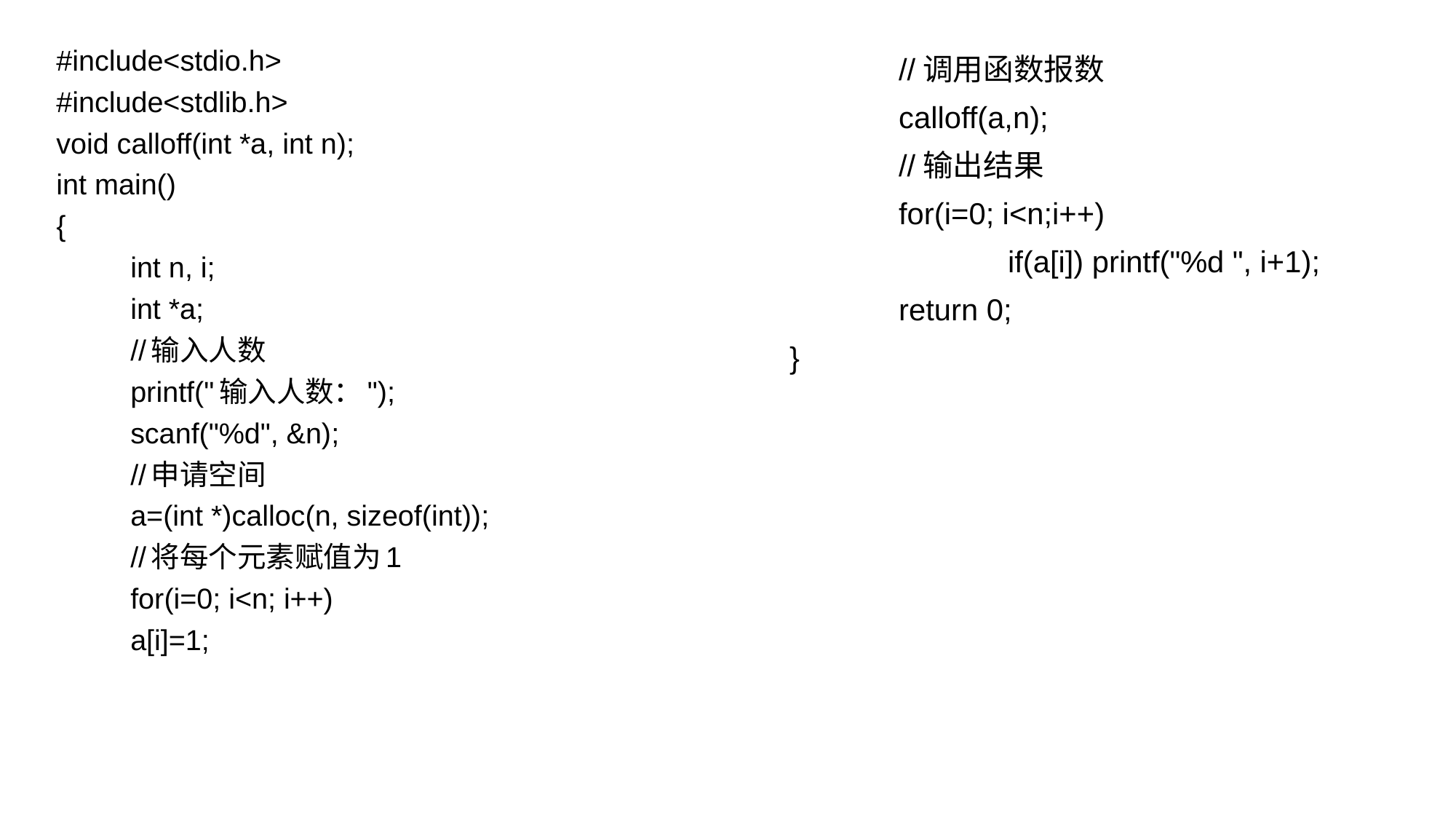

#include<stdio.h>
#include<stdlib.h>
void calloff(int *a, int n);
int main()
{
	int n, i;
	int *a;
	//输入人数
	printf("输入人数：");
	scanf("%d", &n);
	//申请空间
	a=(int *)calloc(n, sizeof(int));
	//将每个元素赋值为1
	for(i=0; i<n; i++)
		a[i]=1;

	//调用函数报数
	calloff(a,n);
	//输出结果
	for(i=0; i<n;i++)
		if(a[i]) printf("%d ", i+1);
	return 0;
}